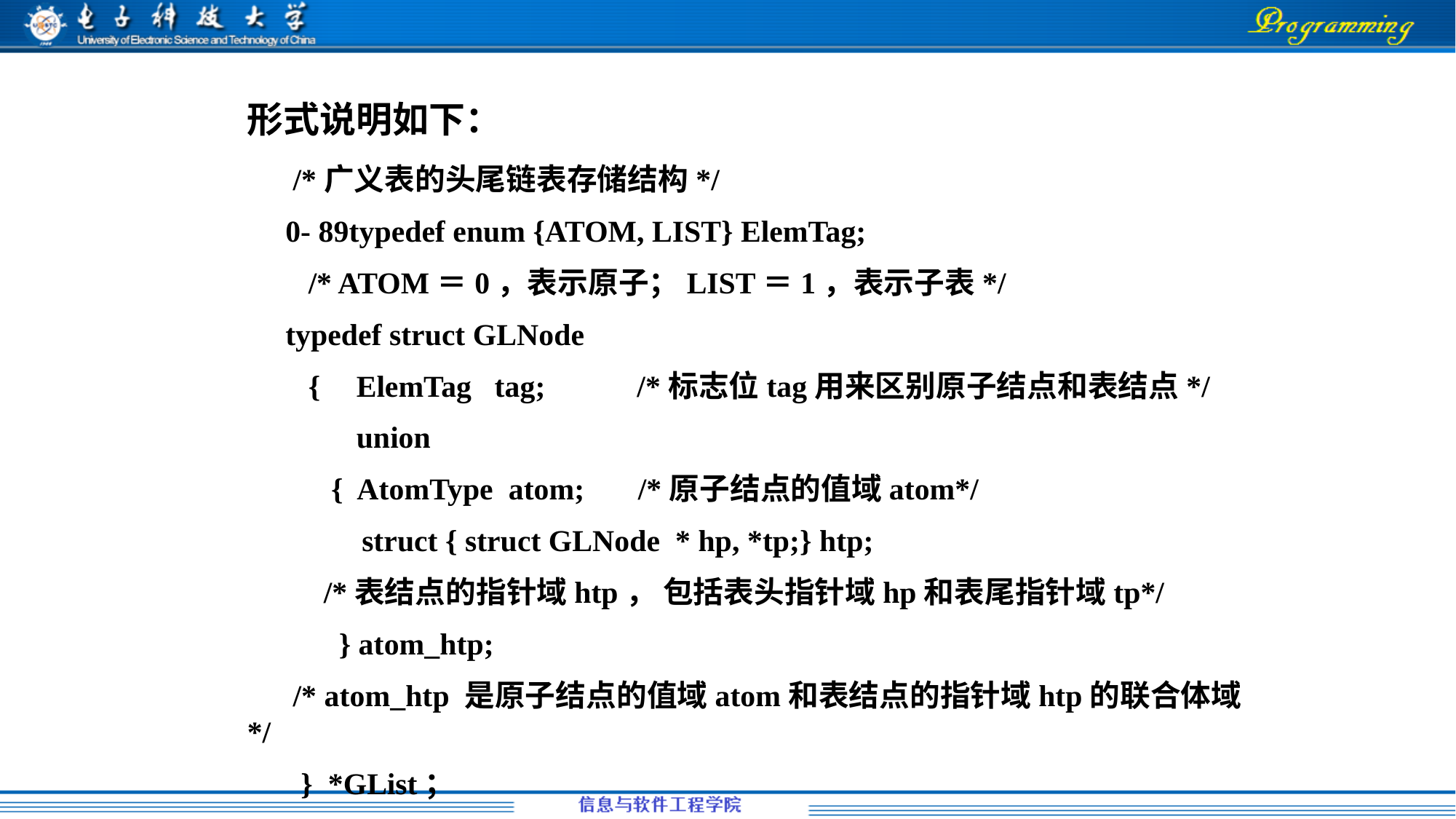

形式说明如下：
      /*广义表的头尾链表存储结构*/
     0- 89typedef enum {ATOM, LIST} ElemTag;
        /* ATOM＝0，表示原子；LIST＝1，表示子表*/
     typedef struct GLNode
        {	ElemTag   tag;            /*标志位tag用来区别原子结点和表结点*/
	union
           {  AtomType  atom;       /*原子结点的值域atom*/
               struct { struct GLNode  * hp, *tp;} htp;
          /*表结点的指针域htp， 包括表头指针域hp和表尾指针域tp*/
            } atom_htp;
      /* atom_htp 是原子结点的值域atom和表结点的指针域htp的联合体域*/
       }  *GList；